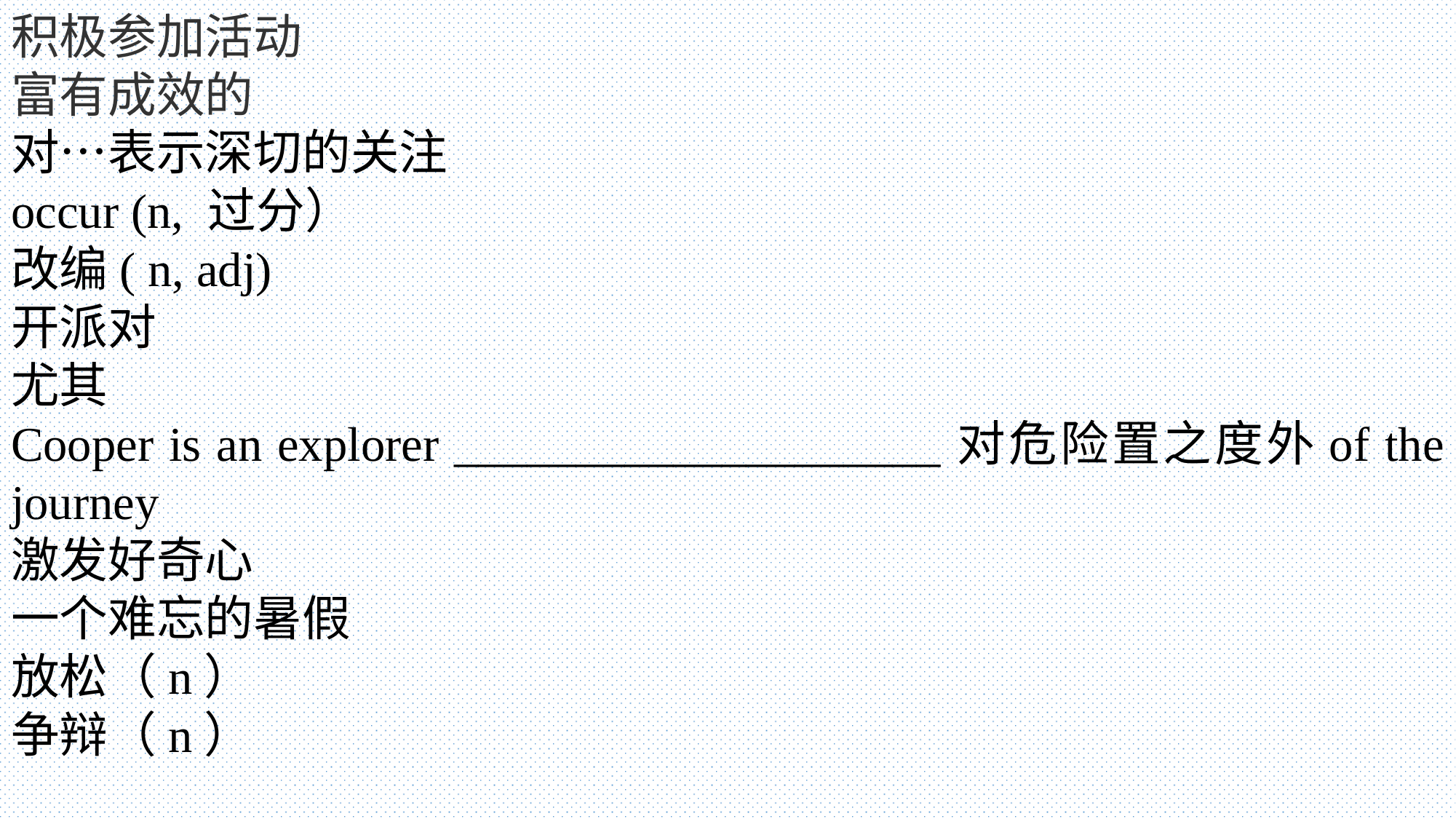

积极参加活动
富有成效的
对…表示深切的关注
occur (n, 过分）
改编( n, adj)
开派对
尤其
Cooper is an explorer ____________________对危险置之度外of the journey
激发好奇心
一个难忘的暑假
放松（n）
争辩（n）